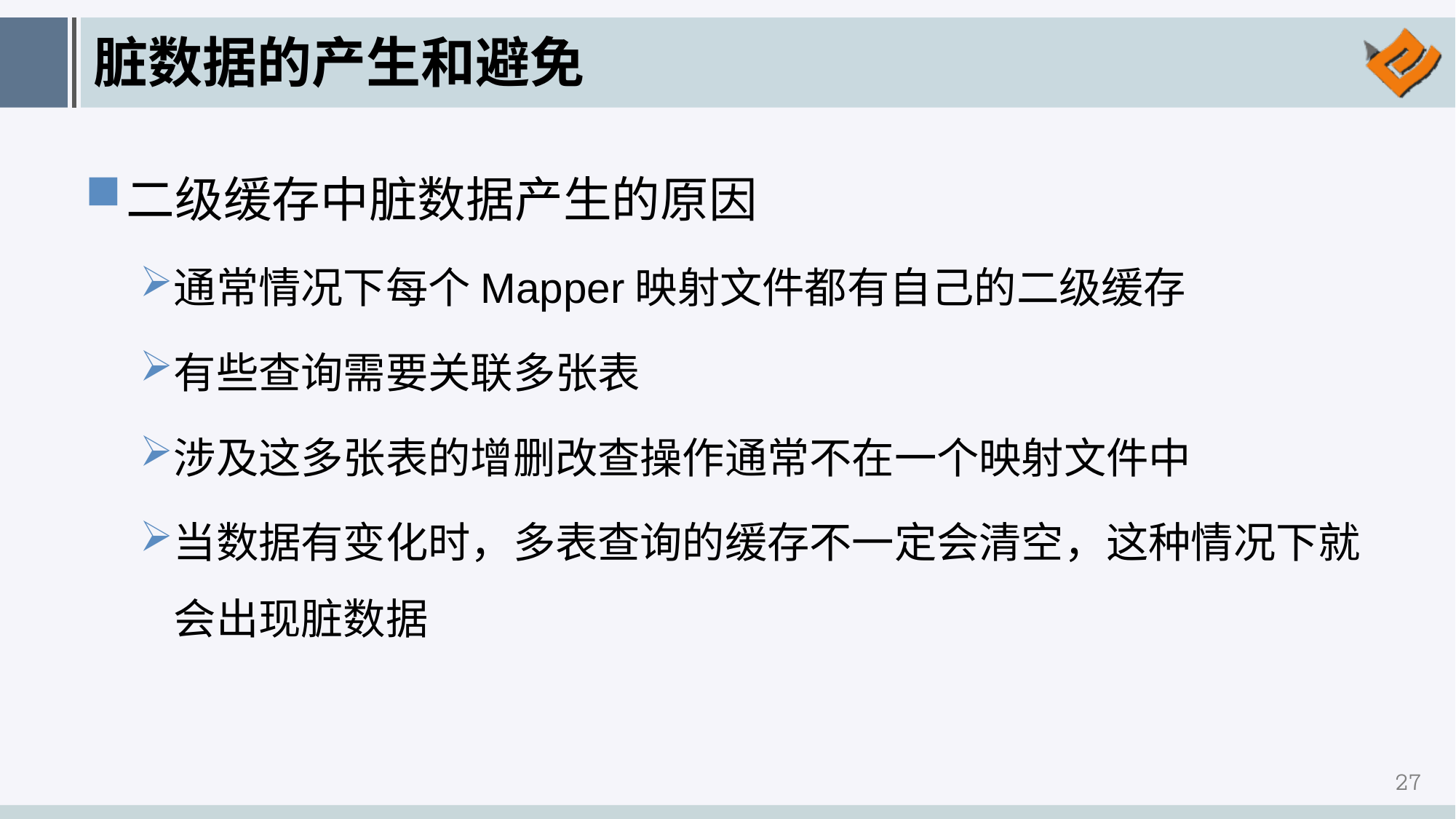

# 脏数据的产生和避免
二级缓存中脏数据产生的原因
通常情况下每个Mapper映射文件都有自己的二级缓存
有些查询需要关联多张表
涉及这多张表的增删改查操作通常不在一个映射文件中
当数据有变化时，多表查询的缓存不一定会清空，这种情况下就会出现脏数据